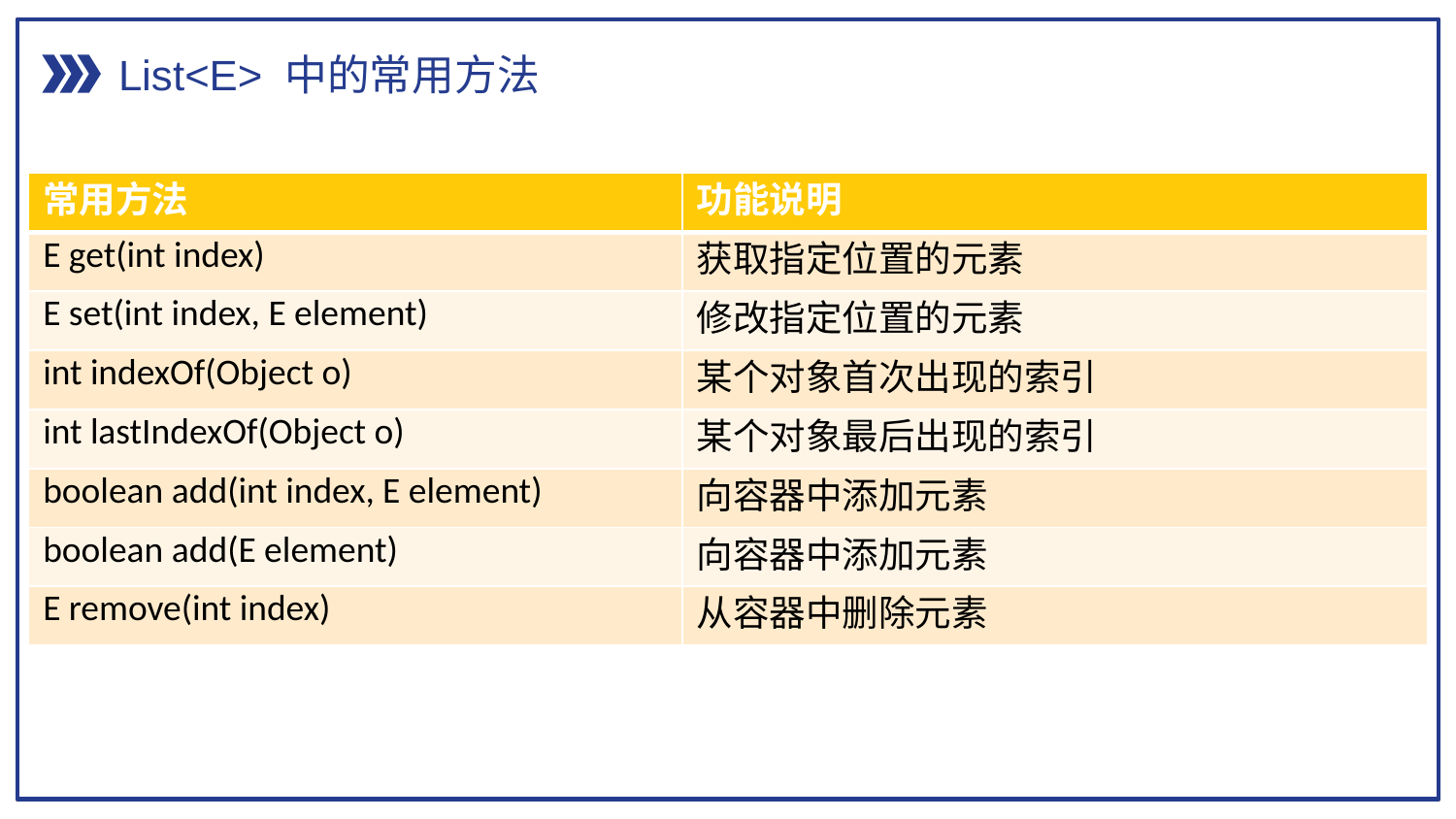

List<E> 中的常用方法

| 常用方法 | 功能说明 |
| --- | --- |
| E get(int index) | 获取指定位置的元素 |
| E set(int index, E element) | 修改指定位置的元素 |
| int indexOf(Object o) | 某个对象首次出现的索引 |
| int lastIndexOf(Object o) | 某个对象最后出现的索引 |
| boolean add(int index, E element) | 向容器中添加元素 |
| boolean add(E element) | 向容器中添加元素 |
| E remove(int index) | 从容器中删除元素 |